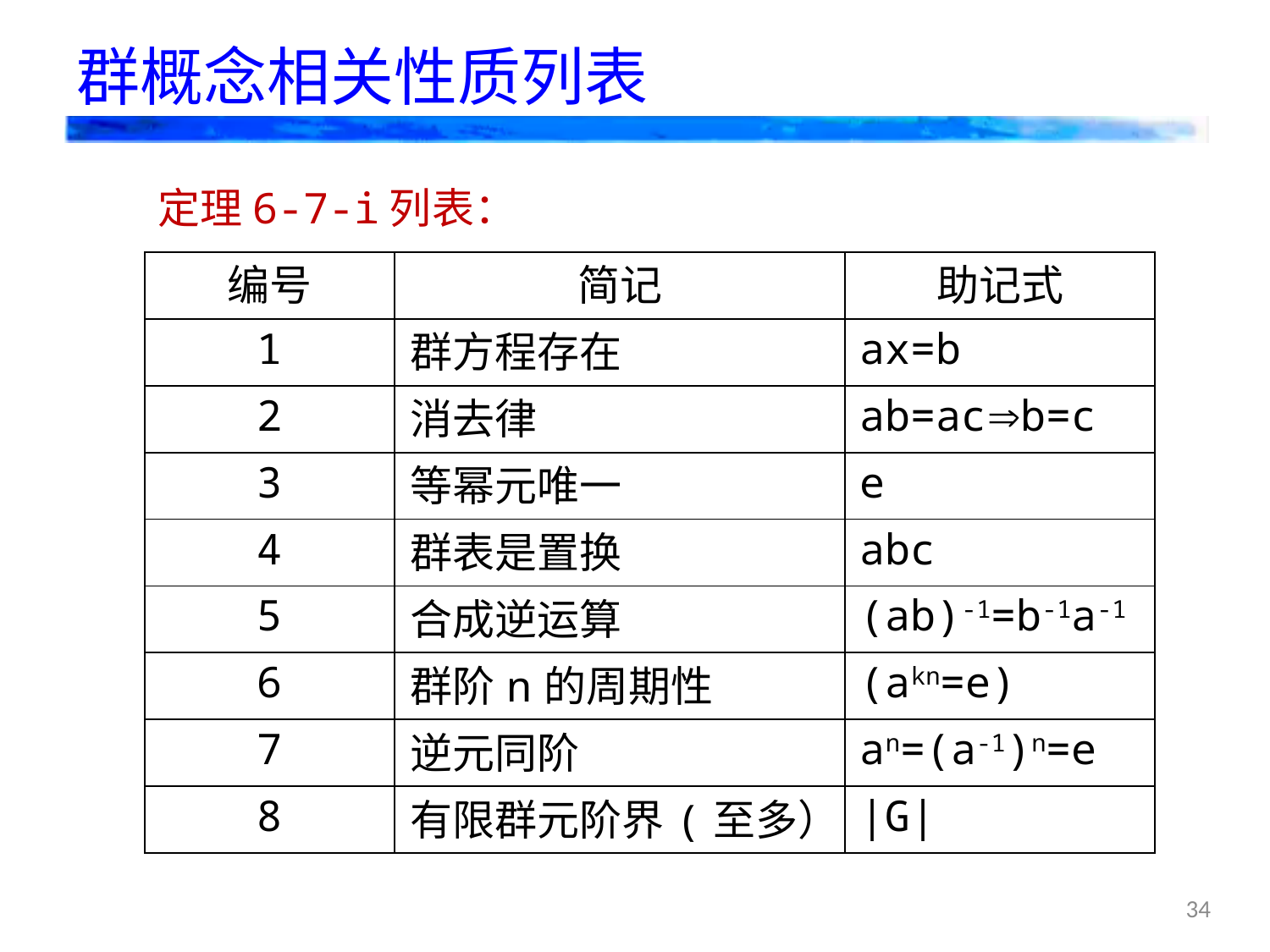

# 群概念相关性质列表
定理6-7-i列表：
| 编号 | 简记 | 助记式 |
| --- | --- | --- |
| 1 | 群方程存在 | ax=b |
| 2 | 消去律 | ab=ac⇒b=c |
| 3 | 等幂元唯一 | e |
| 4 | 群表是置换 | abc |
| 5 | 合成逆运算 | (ab)-1=b-1a-1 |
| 6 | 群阶n的周期性 | (akn=e) |
| 7 | 逆元同阶 | an=(a-1)n=e |
| 8 | 有限群元阶界(至多） | |G| |
34